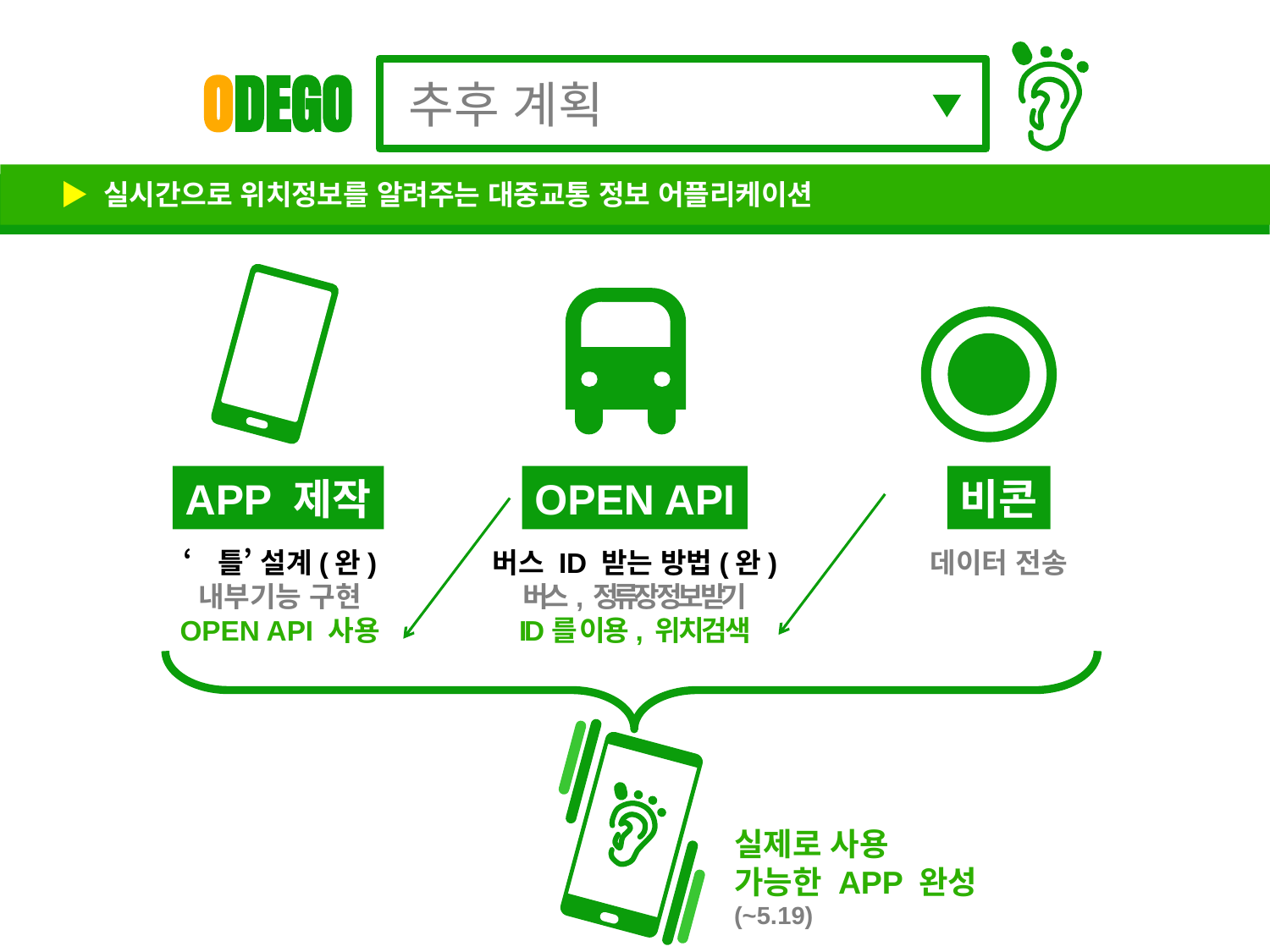

ODEGO
추후 계획

▶ 실시간으로 위치정보를 알려주는 대중교통 정보 어플리케이션

OPEN API
APP 제작
비콘
‘틀’ 설계(완)
내부기능 구현
OPEN API 사용
버스 ID 받는 방법(완)
버스, 정류장 정보 받기
ID를 이용, 위치검색
데이터 전송

실제로 사용
가능한 APP 완성
(~5.19)